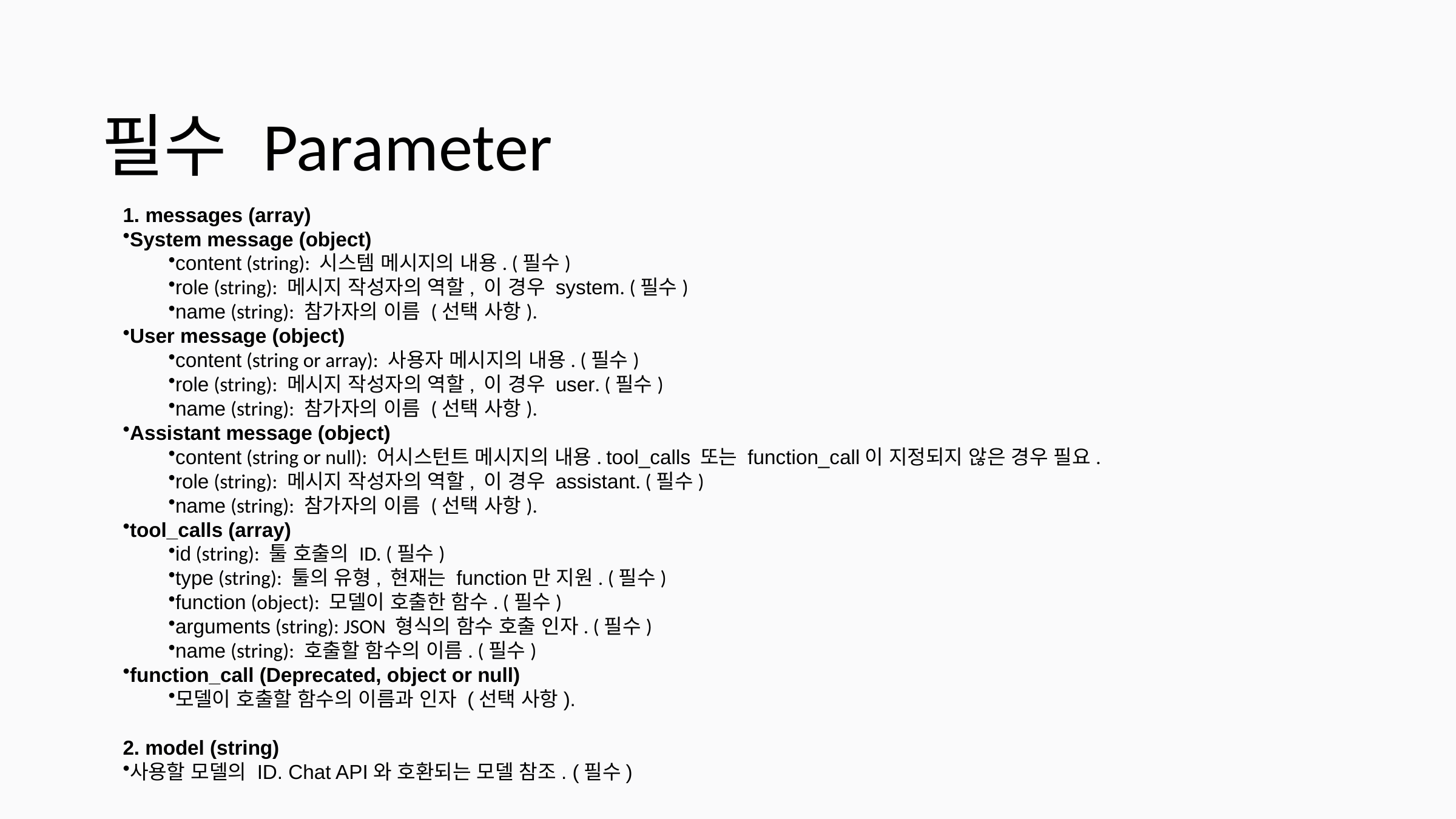

필수 Parameter
1. messages (array)
System message (object)
content (string): 시스템 메시지의 내용. (필수)
role (string): 메시지 작성자의 역할, 이 경우 system. (필수)
name (string): 참가자의 이름 (선택 사항).
User message (object)
content (string or array): 사용자 메시지의 내용. (필수)
role (string): 메시지 작성자의 역할, 이 경우 user. (필수)
name (string): 참가자의 이름 (선택 사항).
Assistant message (object)
content (string or null): 어시스턴트 메시지의 내용. tool_calls 또는 function_call이 지정되지 않은 경우 필요.
role (string): 메시지 작성자의 역할, 이 경우 assistant. (필수)
name (string): 참가자의 이름 (선택 사항).
tool_calls (array)
id (string): 툴 호출의 ID. (필수)
type (string): 툴의 유형, 현재는 function만 지원. (필수)
function (object): 모델이 호출한 함수. (필수)
arguments (string): JSON 형식의 함수 호출 인자. (필수)
name (string): 호출할 함수의 이름. (필수)
function_call (Deprecated, object or null)
모델이 호출할 함수의 이름과 인자 (선택 사항).

2. model (string)
사용할 모델의 ID. Chat API와 호환되는 모델 참조. (필수)